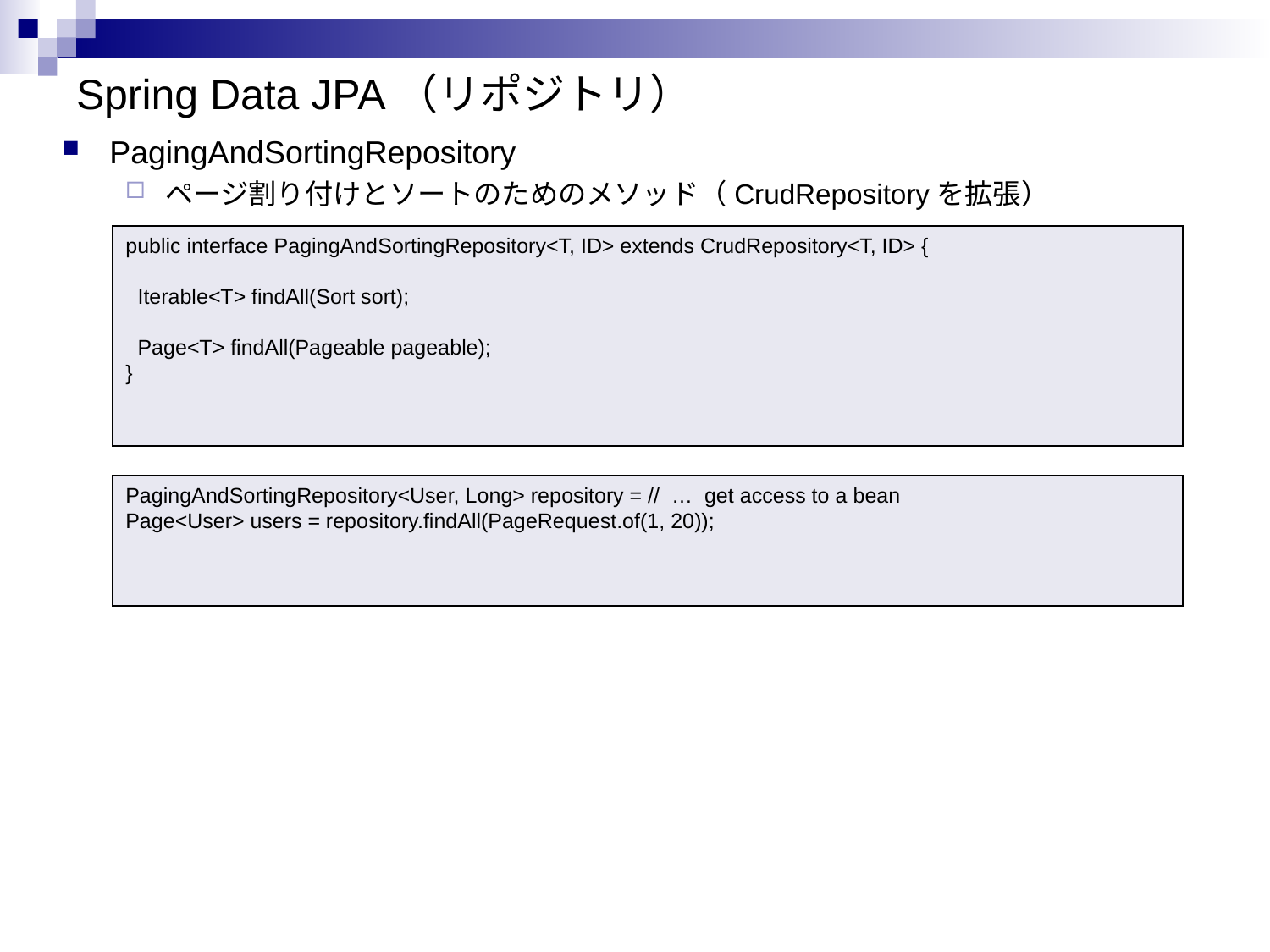

# Spring Data JPA（リポジトリ）
PagingAndSortingRepository
ページ割り付けとソートのためのメソッド（CrudRepositoryを拡張）

public interface PagingAndSortingRepository<T, ID> extends CrudRepository<T, ID> {

  Iterable<T> findAll(Sort sort);

  Page<T> findAll(Pageable pageable);
}
PagingAndSortingRepository<User, Long> repository = //  …  get access to a bean
Page<User> users = repository.findAll(PageRequest.of(1, 20));